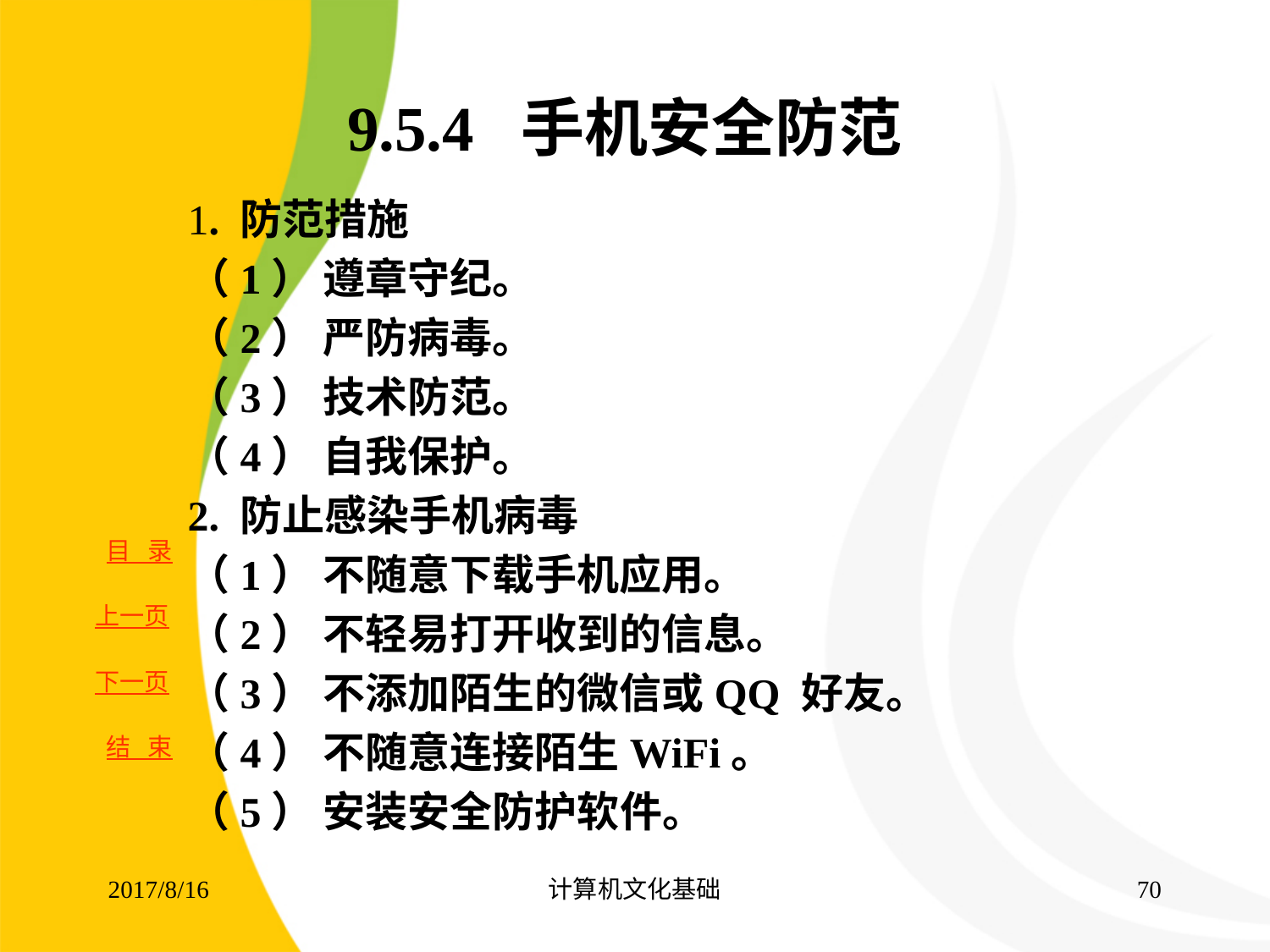

# 9.5.4  手机安全防范
1. 防范措施
（1） 遵章守纪。
（2） 严防病毒。
（3） 技术防范。
（4） 自我保护。
2. 防止感染手机病毒
（1） 不随意下载手机应用。
（2） 不轻易打开收到的信息。
（3） 不添加陌生的微信或QQ 好友。
（4） 不随意连接陌生WiFi。
（5） 安装安全防护软件。
2017/8/16
计算机文化基础
70